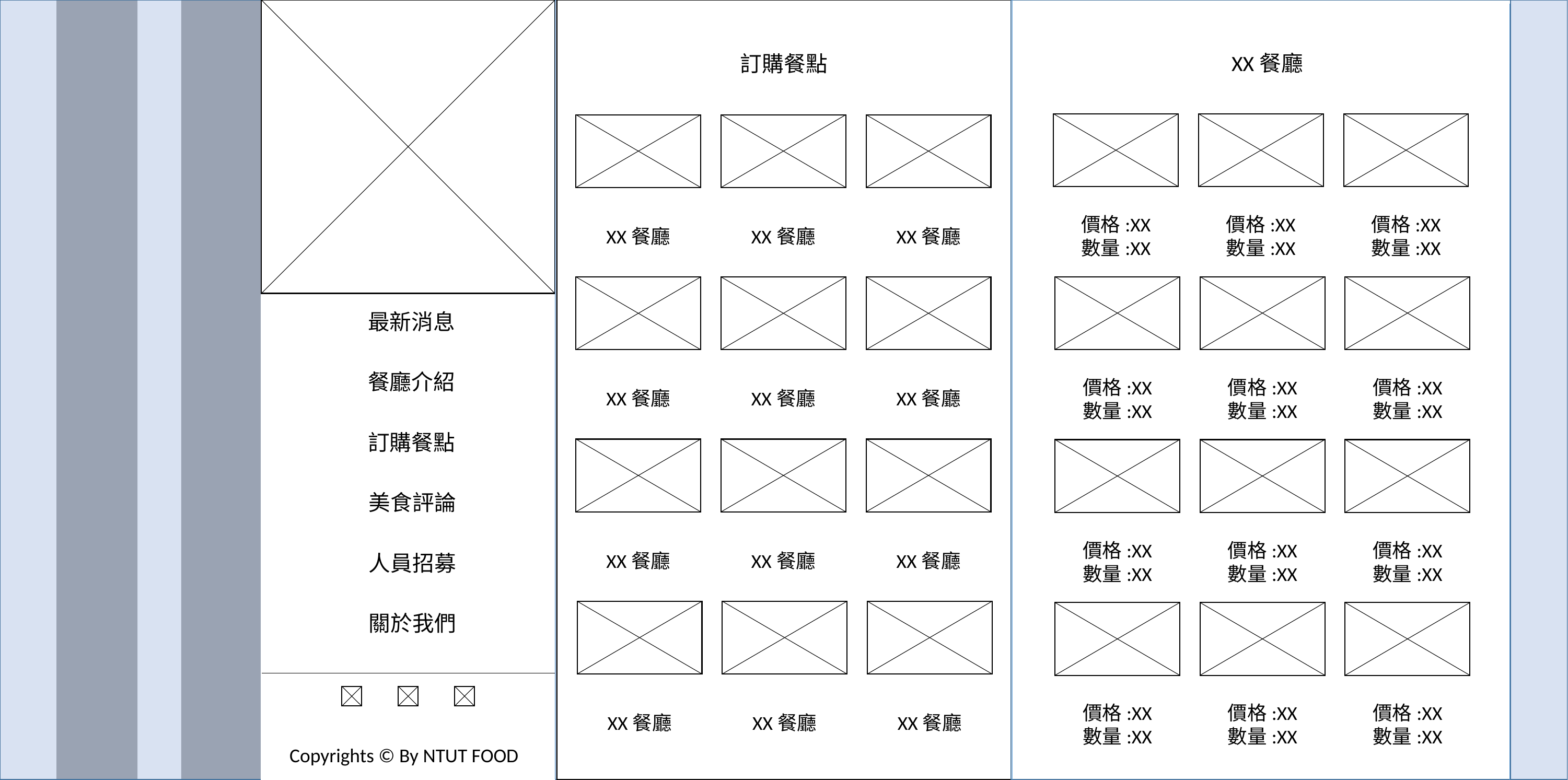

餐廳配合點餐表出現，點擊餐廳跳出內頁
背景:大圖片 1920*955

訂購餐點
XX餐廳

價格:XX
數量:XX
價格:XX
數量:XX
價格:XX
數量:XX

XX餐廳

XX餐廳

XX餐廳

價格:XX
數量:XX
價格:XX
數量:XX
價格:XX
數量:XX

XX餐廳

XX餐廳

XX餐廳

XX餐廳

XX餐廳

XX餐廳

價格:XX
數量:XX
價格:XX
數量:XX
價格:XX
數量:XX

XX餐廳

XX餐廳

XX餐廳

價格:XX
數量:XX
價格:XX
數量:XX
價格:XX
數量:XX

最新消息
餐廳介紹
訂購餐點
美食評論
人員招募
關於我們

Copyrights © By NTUT FOOD
登入|註冊